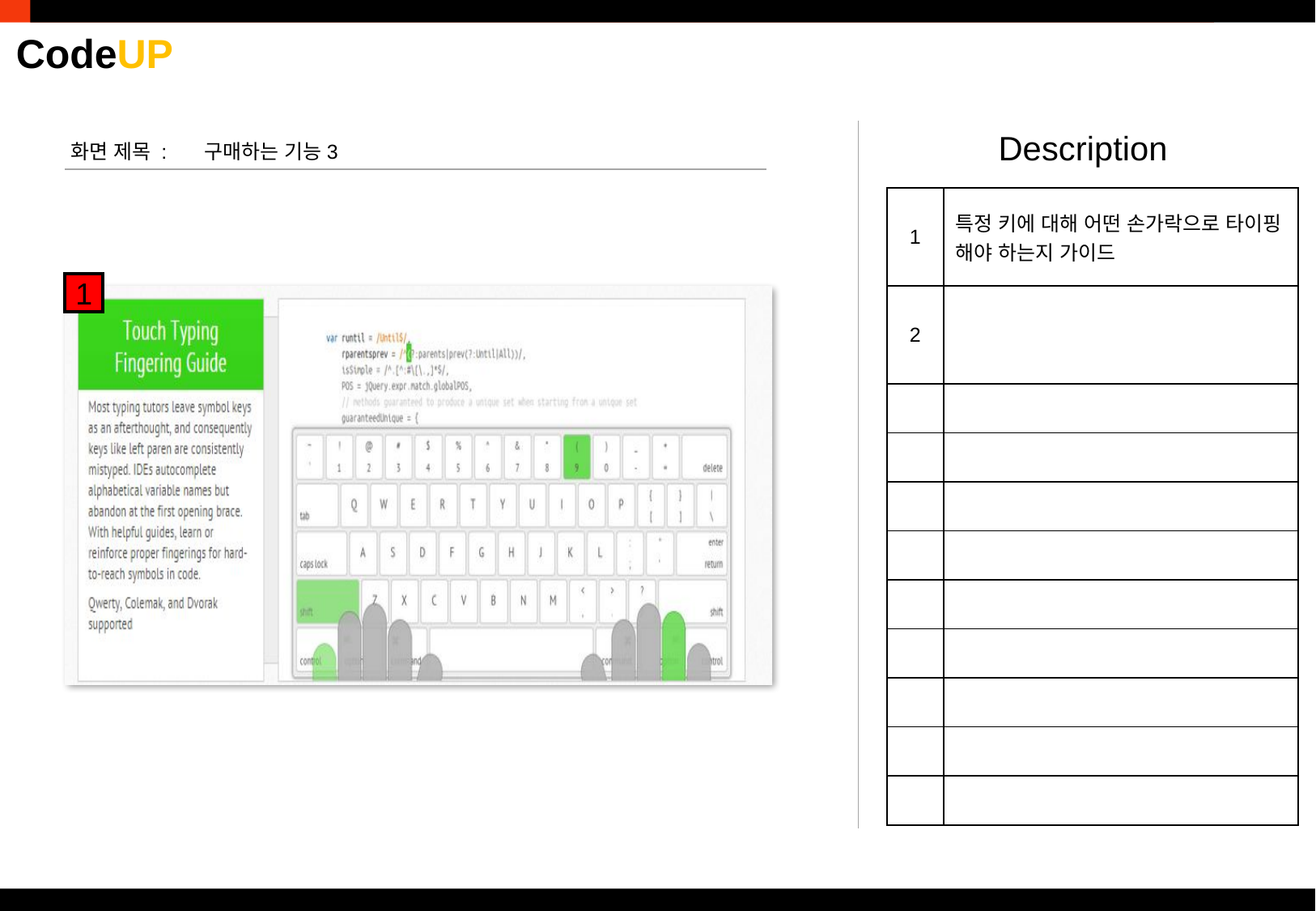

Description
화면 제목 :
구매하는 기능3
| 1 | 특정 키에 대해 어떤 손가락으로 타이핑 해야 하는지 가이드 |
| --- | --- |
| 2 |  |
|  |  |
|  |  |
|  |  |
|  |  |
|  |  |
|  |  |
|  |  |
|  |  |
|  |  |
1